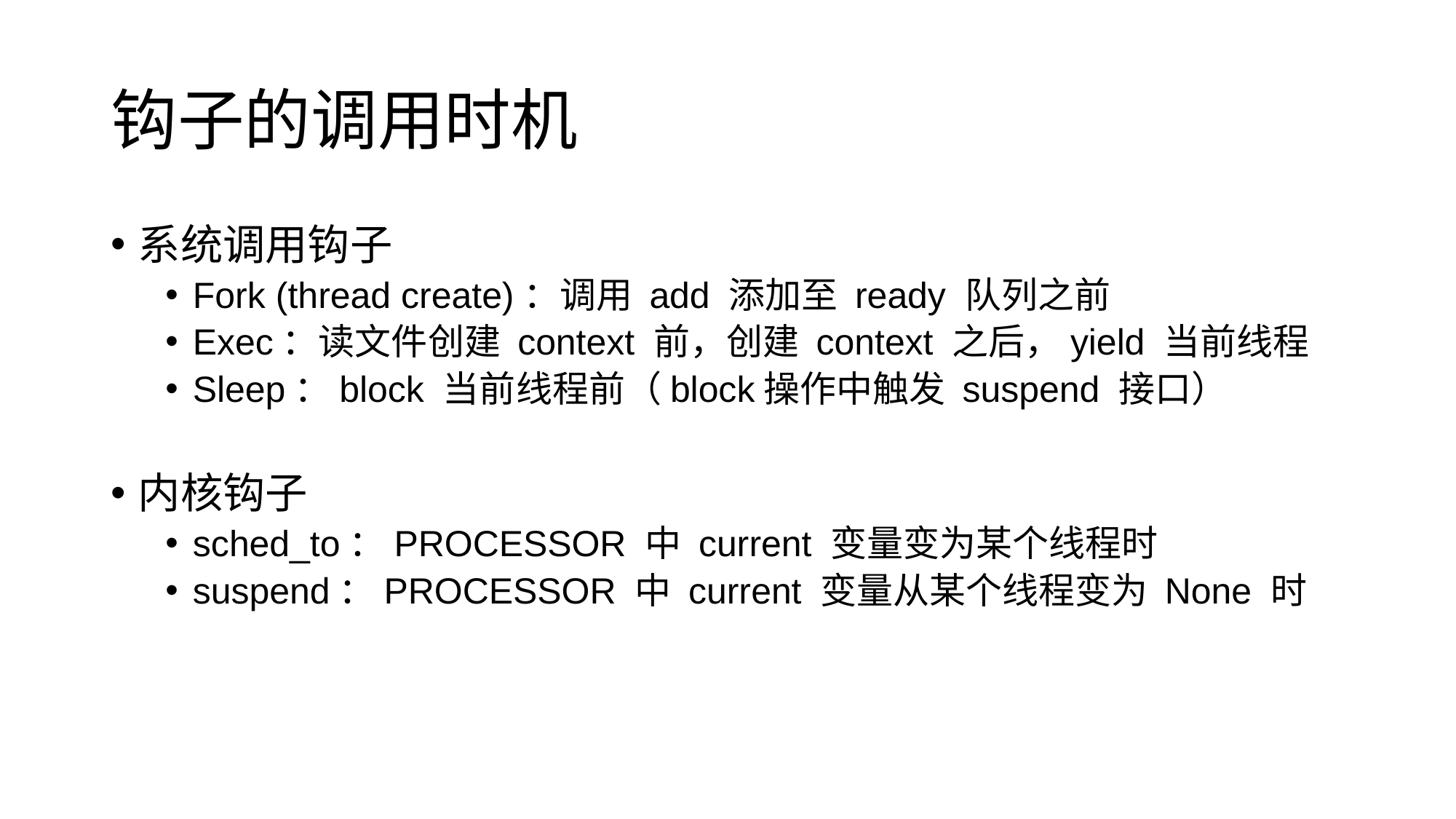

# 钩子的调用时机
系统调用钩子
Fork (thread create)：调用 add 添加至 ready 队列之前
Exec：读文件创建 context 前，创建 context 之后，yield 当前线程
Sleep：block 当前线程前（block操作中触发 suspend 接口）

内核钩子
sched_to：PROCESSOR 中 current 变量变为某个线程时
suspend：PROCESSOR 中 current 变量从某个线程变为 None 时